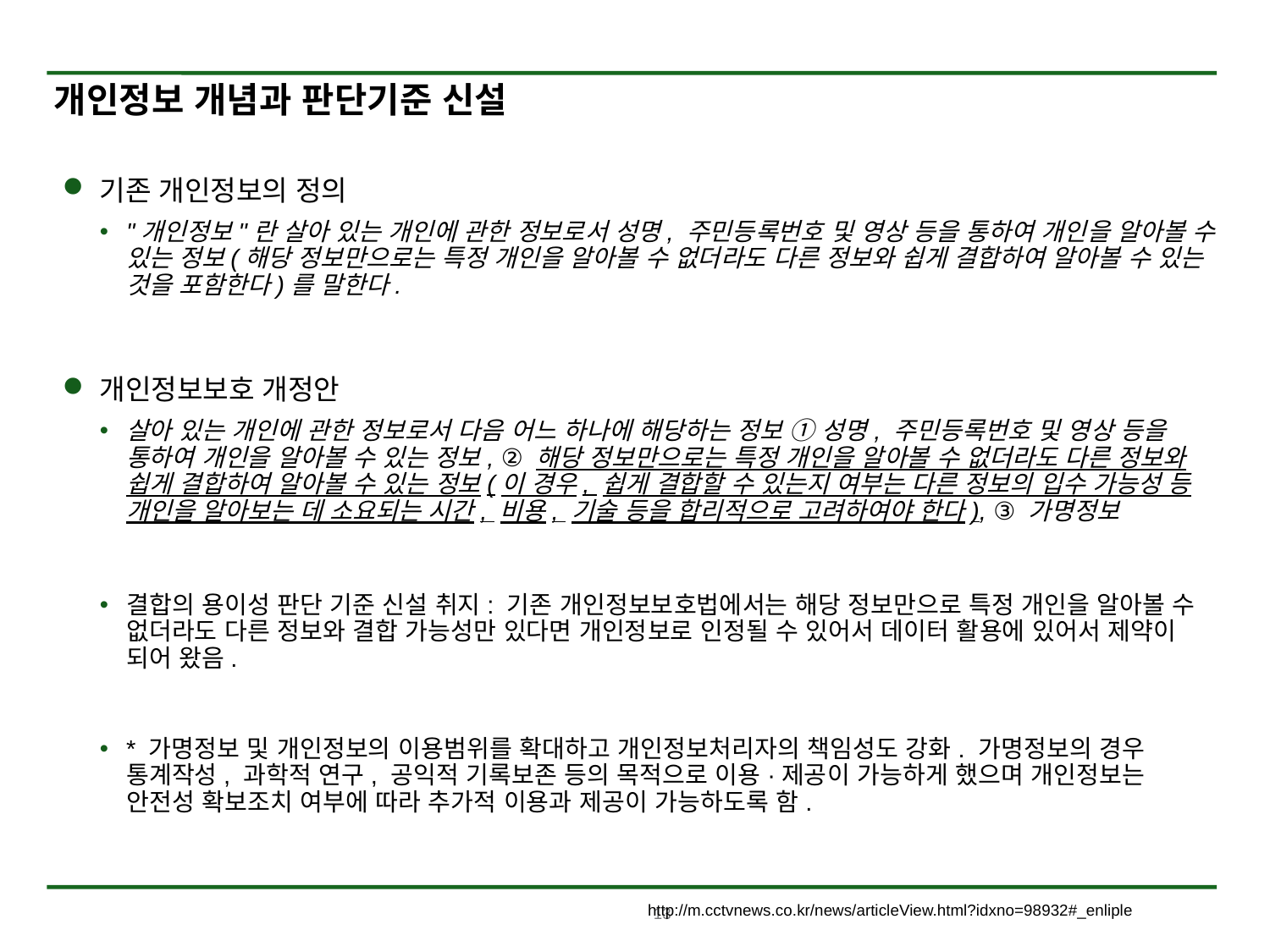

# 개인정보 개념과 판단기준 신설
기존 개인정보의 정의
"개인정보"란 살아 있는 개인에 관한 정보로서 성명, 주민등록번호 및 영상 등을 통하여 개인을 알아볼 수 있는 정보(해당 정보만으로는 특정 개인을 알아볼 수 없더라도 다른 정보와 쉽게 결합하여 알아볼 수 있는 것을 포함한다)를 말한다.

개인정보보호 개정안
살아 있는 개인에 관한 정보로서 다음 어느 하나에 해당하는 정보 ① 성명, 주민등록번호 및 영상 등을 통하여 개인을 알아볼 수 있는 정보, ② 해당 정보만으로는 특정 개인을 알아볼 수 없더라도 다른 정보와 쉽게 결합하여 알아볼 수 있는 정보(이 경우, 쉽게 결합할 수 있는지 여부는 다른 정보의 입수 가능성 등 개인을 알아보는 데 소요되는 시간, 비용, 기술 등을 합리적으로 고려하여야 한다), ③ 가명정보

결합의 용이성 판단 기준 신설 취지: 기존 개인정보보호법에서는 해당 정보만으로 특정 개인을 알아볼 수 없더라도 다른 정보와 결합 가능성만 있다면 개인정보로 인정될 수 있어서 데이터 활용에 있어서 제약이 되어 왔음.

* 가명정보 및 개인정보의 이용범위를 확대하고 개인정보처리자의 책임성도 강화. 가명정보의 경우 통계작성, 과학적 연구, 공익적 기록보존 등의 목적으로 이용·제공이 가능하게 했으며 개인정보는 안전성 확보조치 여부에 따라 추가적 이용과 제공이 가능하도록 함.
http://m.cctvnews.co.kr/news/articleView.html?idxno=98932#_enliple